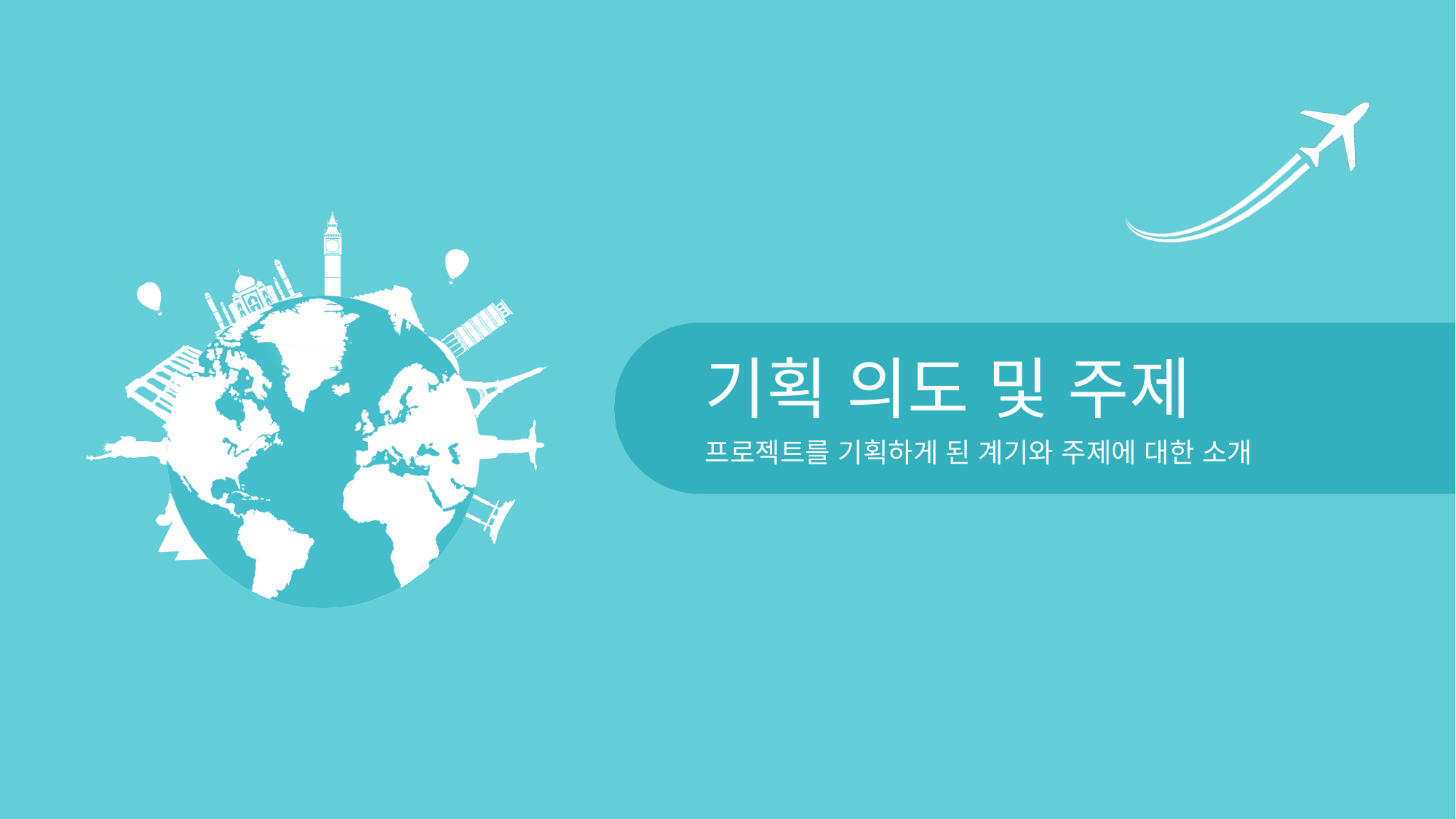

기획 의도 및 주제
프로젝트를 기획하게 된 계기와 주제에 대한 소개